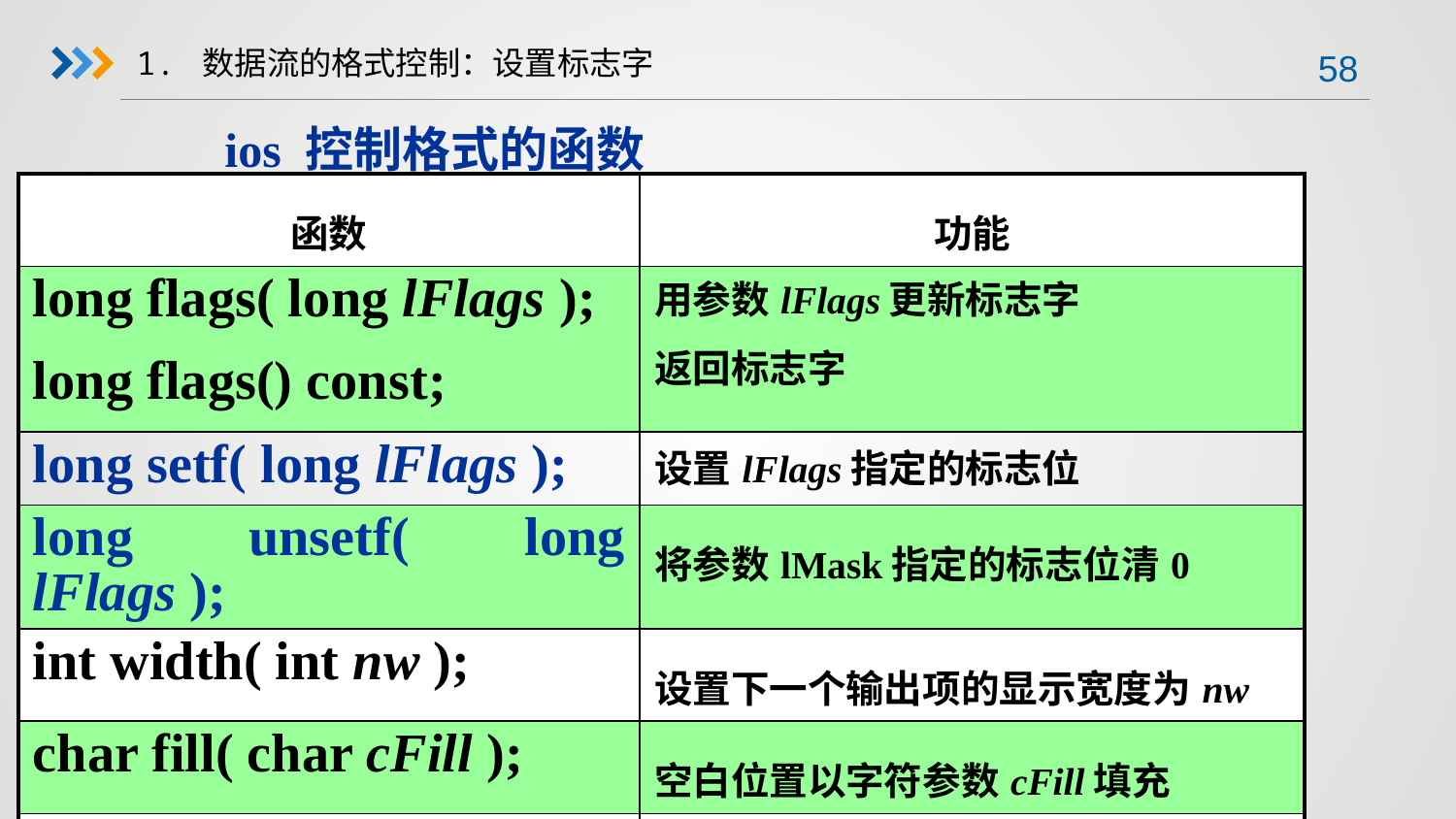

1. 数据流的格式控制：设置标志字
ios 控制格式的函数
| 函数 | 功能 |
| --- | --- |
| long flags( long lFlags ); long flags() const; | 用参数lFlags更新标志字 返回标志字 |
| long setf( long lFlags ); | 设置lFlags指定的标志位 |
| long unsetf( long lFlags ); | 将参数lMask指定的标志位清0 |
| int width( int nw ); | 设置下一个输出项的显示宽度为nw |
| char fill( char cFill ); | 空白位置以字符参数cFill填充 |
| int precision( int np ); | 用参数np设置数据显示精度 |